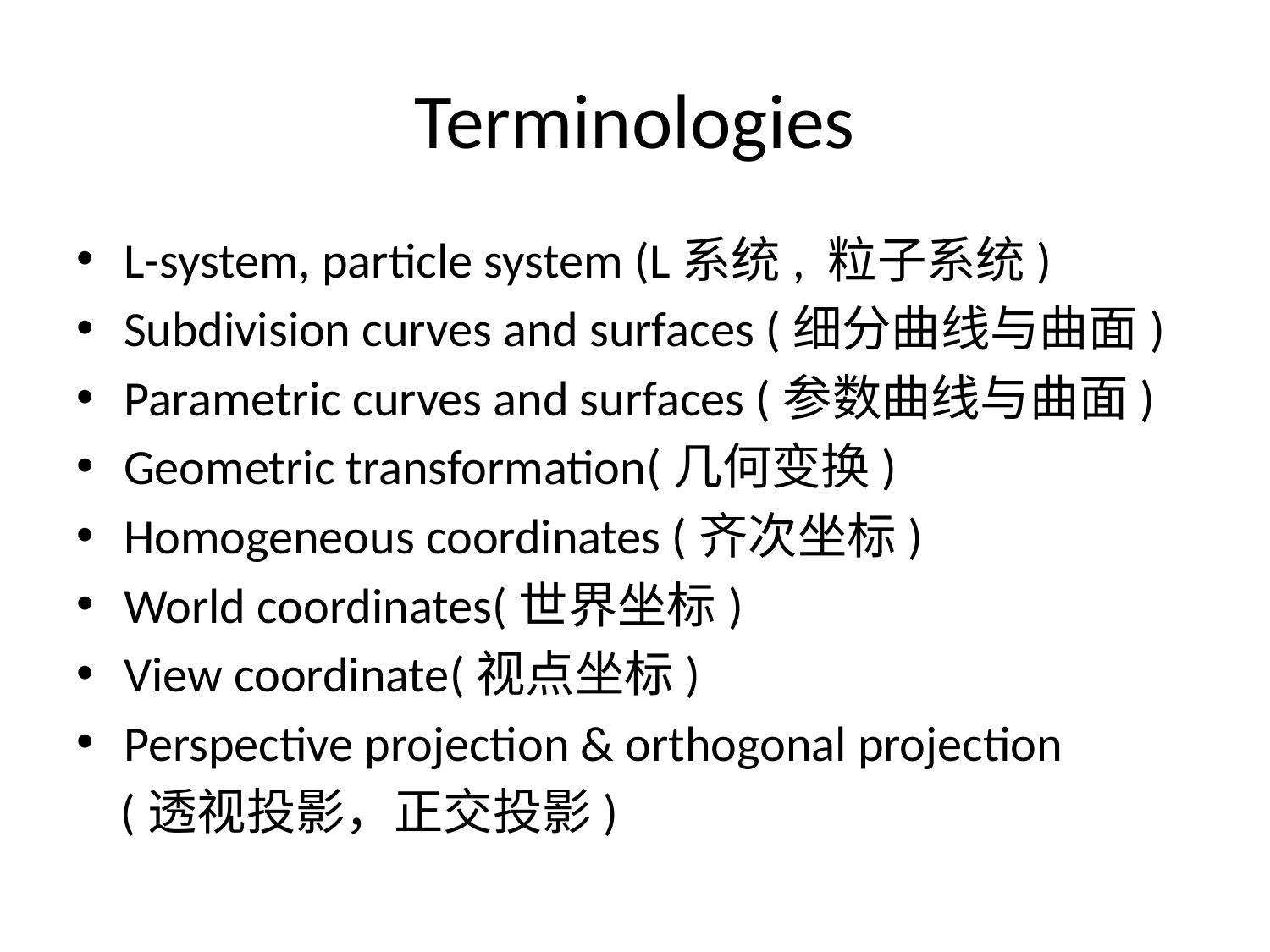

# Terminologies
L-system, particle system (L系统, 粒子系统)
Subdivision curves and surfaces (细分曲线与曲面)
Parametric curves and surfaces (参数曲线与曲面)
Geometric transformation(几何变换)
Homogeneous coordinates (齐次坐标)
World coordinates(世界坐标)
View coordinate(视点坐标)
Perspective projection & orthogonal projection
    (透视投影，正交投影)